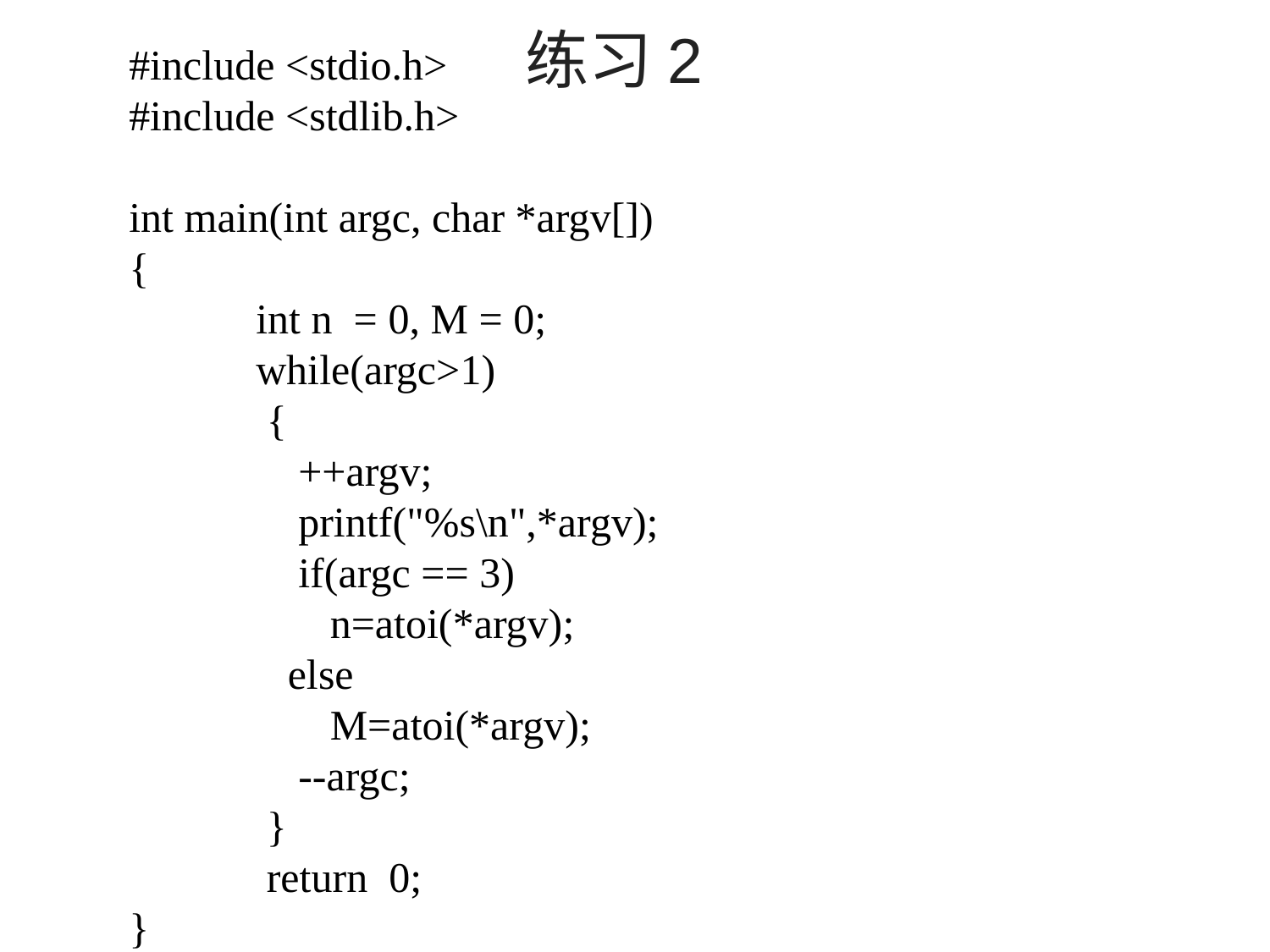

练习2
#include <stdio.h>
#include <stdlib.h>

int main(int argc, char *argv[])
{
	int n  = 0, M = 0;
  	while(argc>1)
	 {
	    ++argv;
	    printf("%s\n",*argv);
	    if(argc == 3)
    	       n=atoi(*argv);
    	   else
    	       M=atoi(*argv);
    	    --argc;
	 }
             return  0;
}